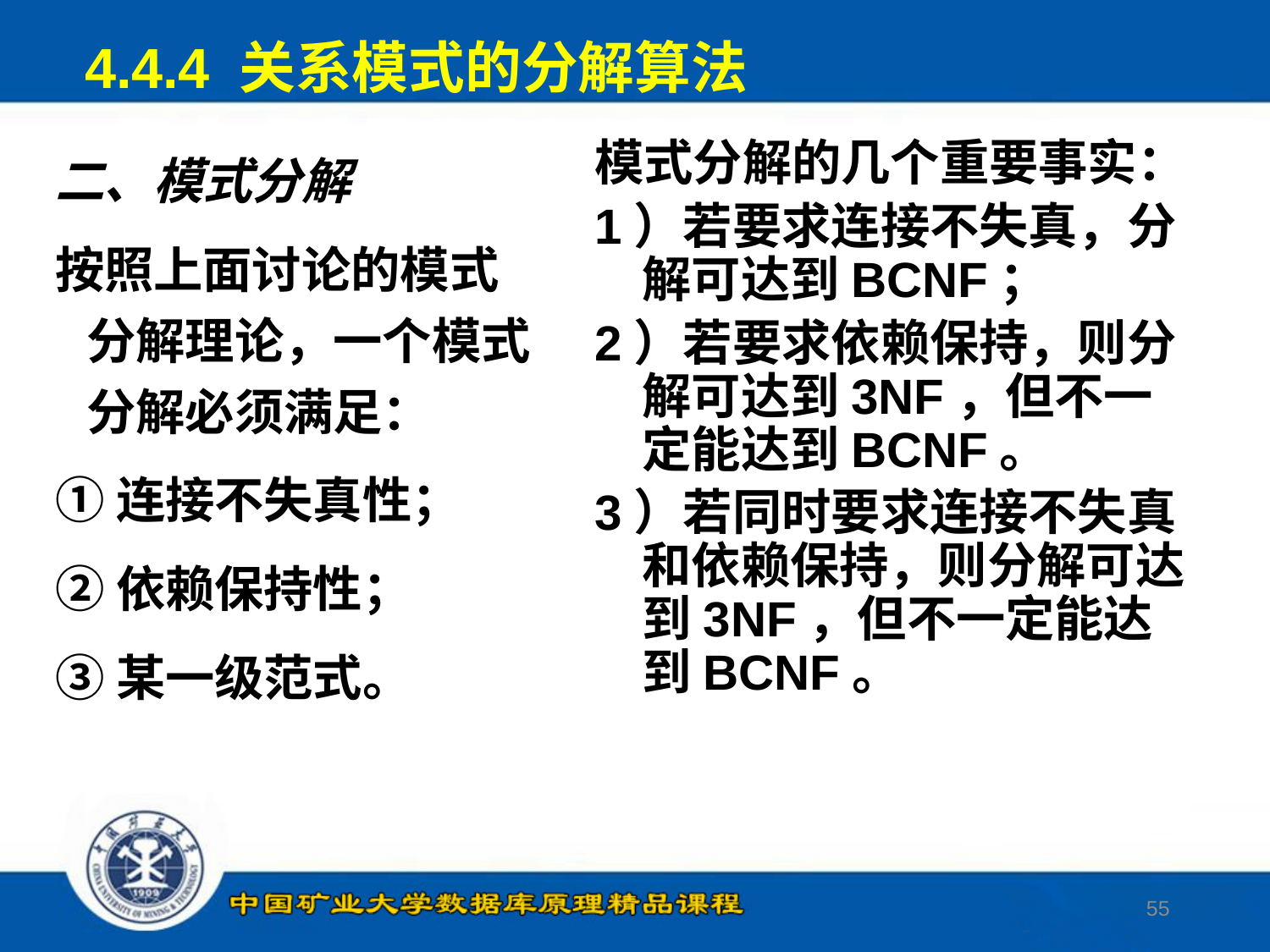

4.4.4 关系模式的分解算法
模式分解的几个重要事实：
1）若要求连接不失真，分解可达到BCNF；
2）若要求依赖保持，则分解可达到3NF，但不一定能达到BCNF。
3）若同时要求连接不失真和依赖保持，则分解可达到3NF，但不一定能达到BCNF。
二、模式分解
按照上面讨论的模式分解理论，一个模式分解必须满足：
①连接不失真性；
②依赖保持性；
③某一级范式。
55